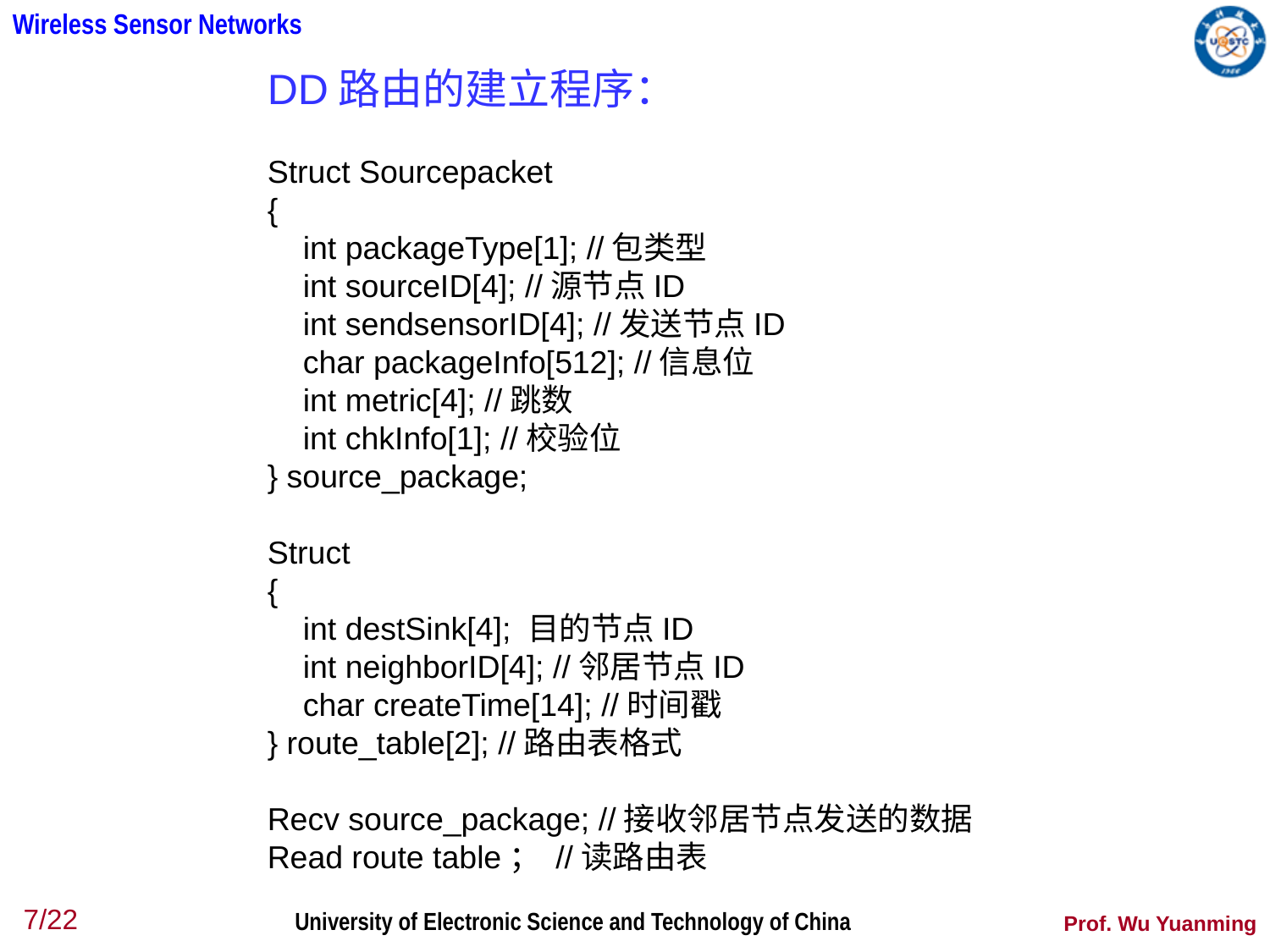

DD路由的建立程序：

Struct Sourcepacket
{
    int packageType[1]; //包类型
    int sourceID[4]; //源节点ID
    int sendsensorID[4]; //发送节点ID
    char packageInfo[512]; //信息位
    int metric[4]; //跳数
    int chkInfo[1]; //校验位
} source_package;

Struct
{
    int destSink[4]; 目的节点ID
    int neighborID[4]; //邻居节点ID
    char createTime[14]; //时间戳
} route_table[2]; //路由表格式

Recv source_package; //接收邻居节点发送的数据
Read route table； //读路由表
7/22